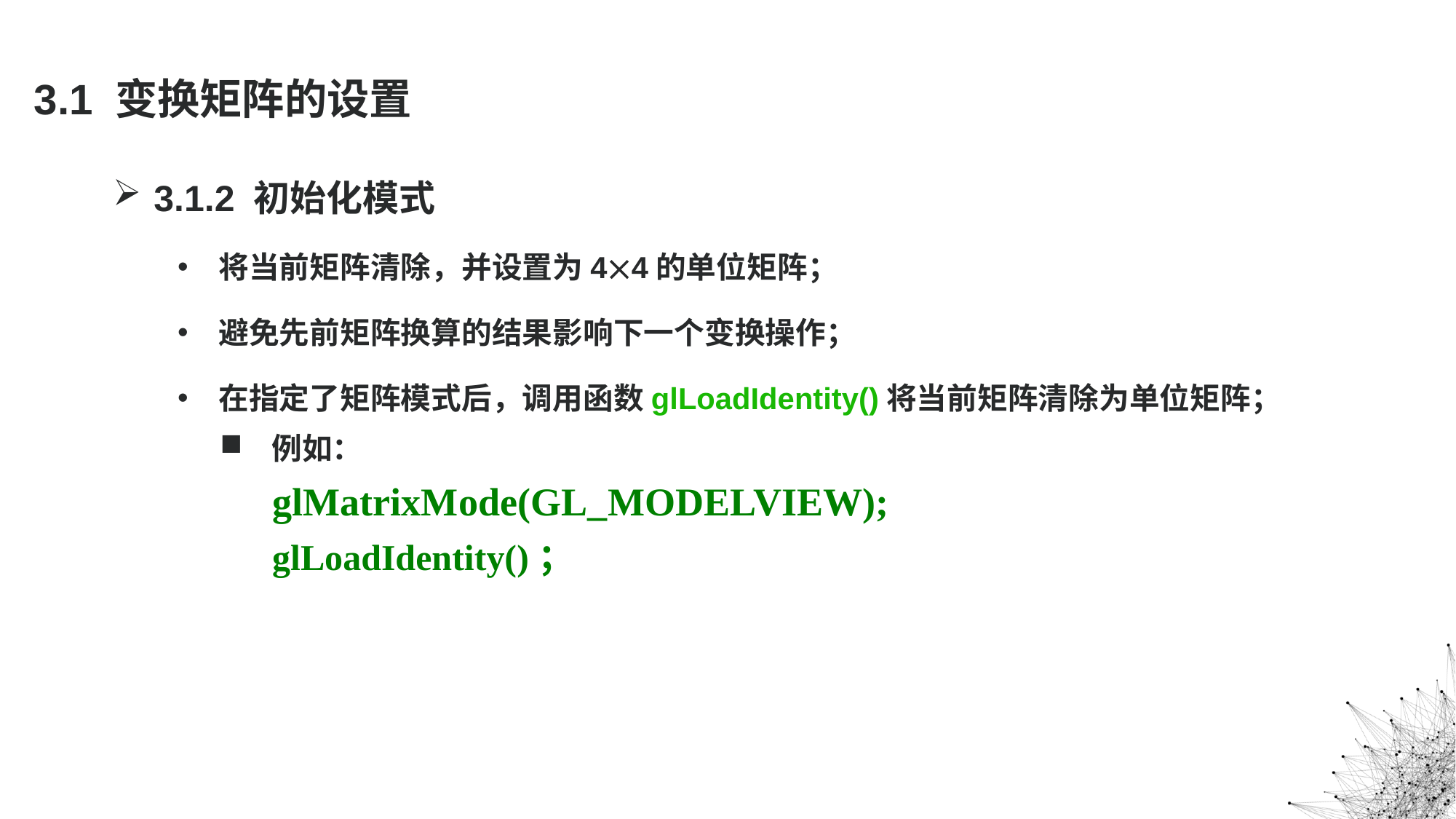

# 3.1 变换矩阵的设置
3.1.2 初始化模式
将当前矩阵清除，并设置为4×4的单位矩阵；
避免先前矩阵换算的结果影响下一个变换操作；
在指定了矩阵模式后，调用函数glLoadIdentity()将当前矩阵清除为单位矩阵；
例如：
glMatrixMode(GL_MODELVIEW);
glLoadIdentity()；